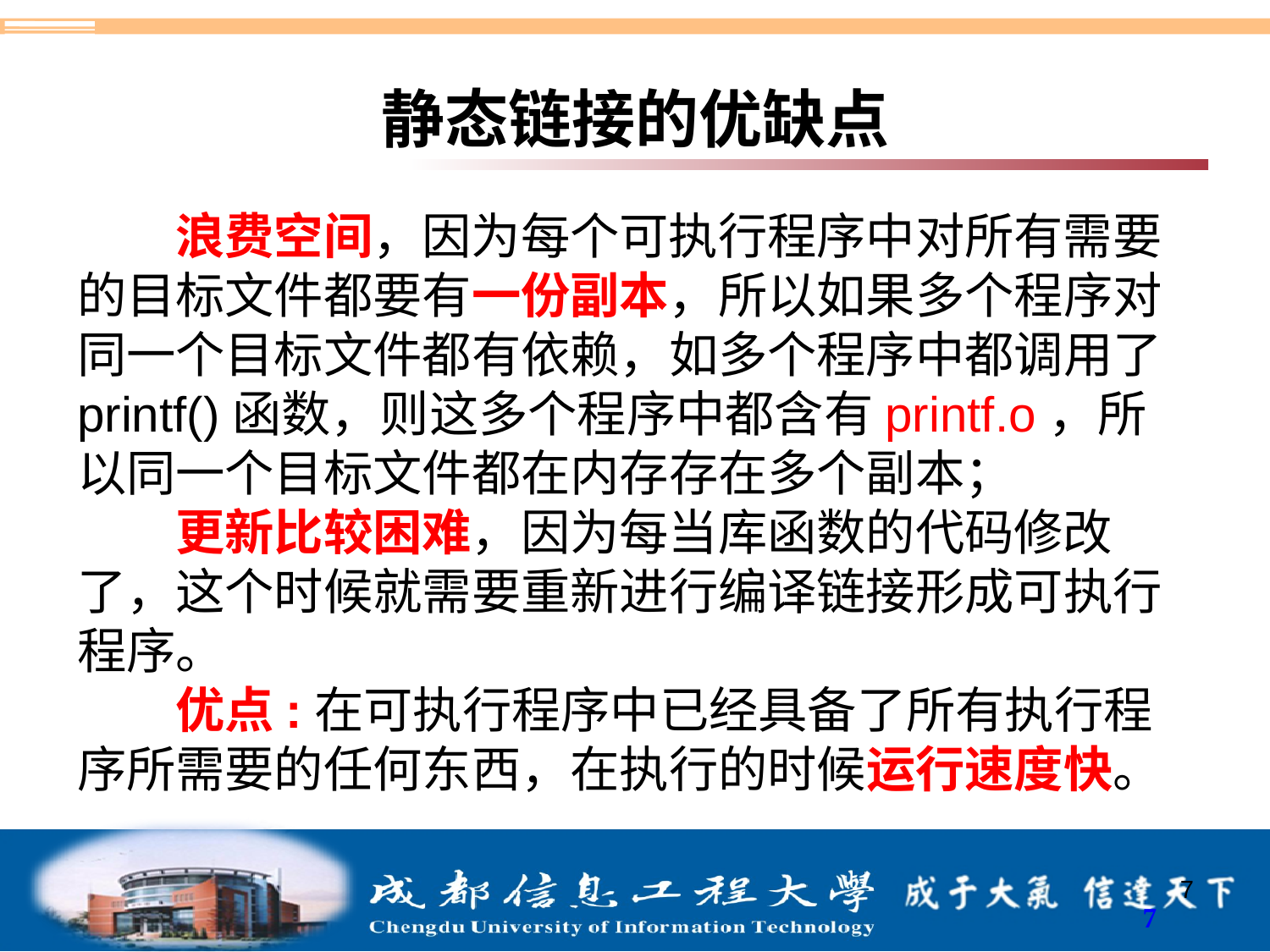

# 静态链接的优缺点
浪费空间，因为每个可执行程序中对所有需要的目标文件都要有一份副本，所以如果多个程序对同一个目标文件都有依赖，如多个程序中都调用了printf()函数，则这多个程序中都含有printf.o，所以同一个目标文件都在内存存在多个副本；
更新比较困难，因为每当库函数的代码修改了，这个时候就需要重新进行编译链接形成可执行程序。
优点:在可执行程序中已经具备了所有执行程序所需要的任何东西，在执行的时候运行速度快。